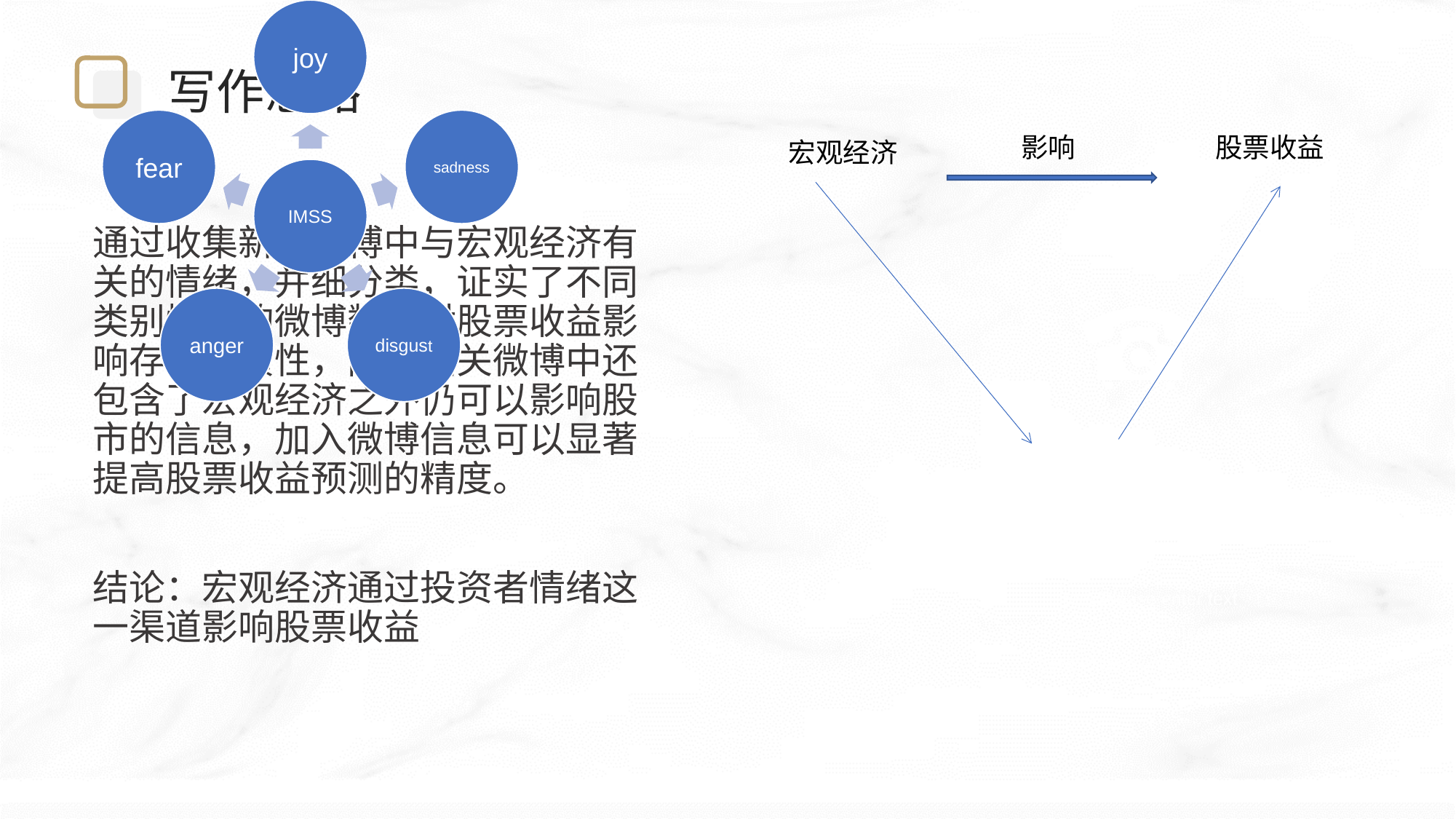

写作思路

股票收益
影响
宏观经济

通过收集新浪微博中与宏观经济有关的情绪，并细分类，证实了不同类别情绪的微博数量对股票收益影响存在异质性，同时相关微博中还包含了宏观经济之外仍可以影响股市的信息，加入微博信息可以显著提高股票收益预测的精度。

结论：宏观经济通过投资者情绪这一渠道影响股票收益

IMSS

joy

sadness

disgust

anger

fear

输入标题
Please enter text here.Please enter text here.Please enter text here.Please enter text here.Please enter text here.Please enter text here